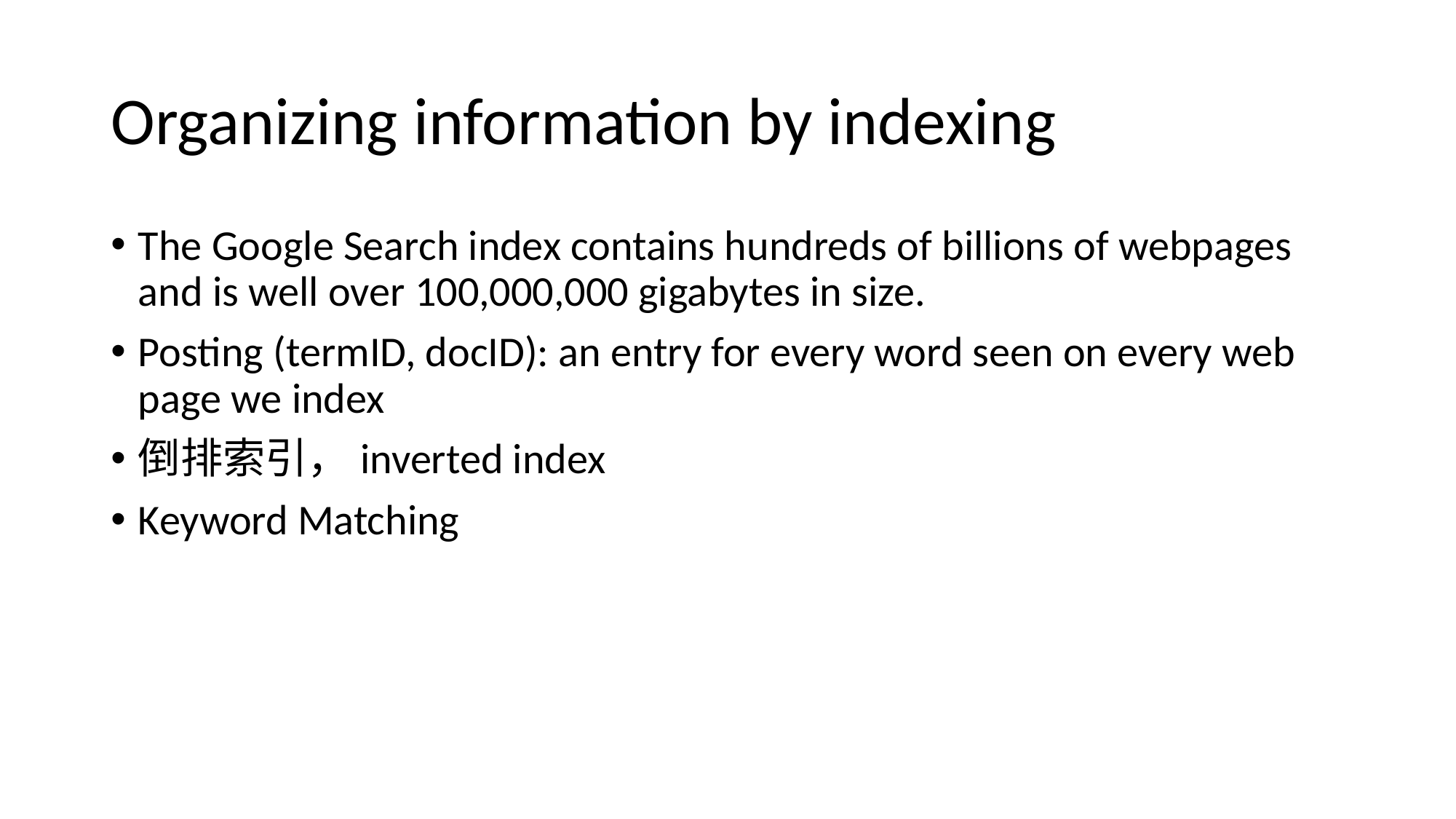

# Organizing information by indexing
The Google Search index contains hundreds of billions of webpages and is well over 100,000,000 gigabytes in size.
Posting (termID, docID): an entry for every word seen on every web page we index
倒排索引，inverted index
Keyword Matching